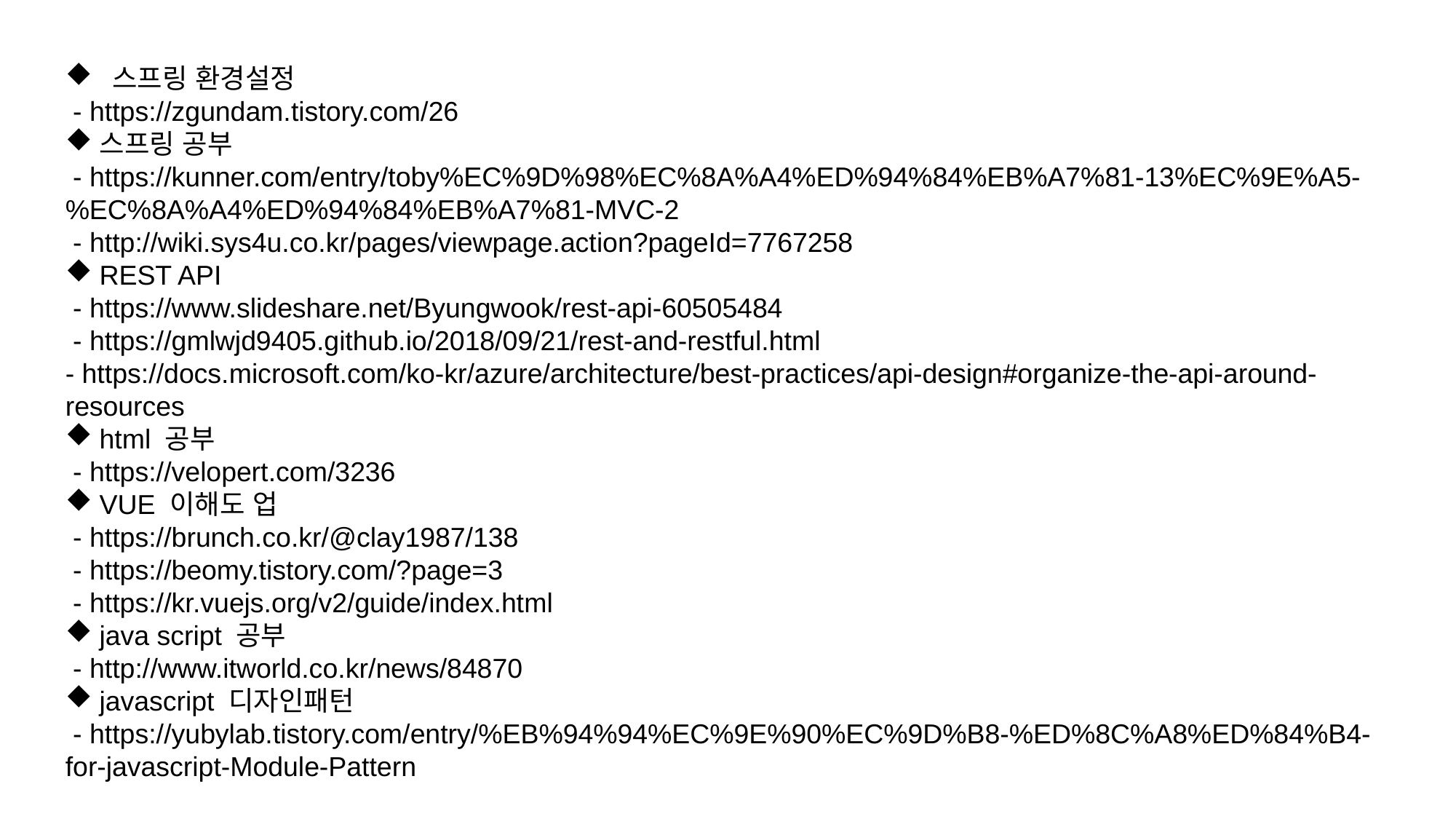

스프링 환경설정
 - https://zgundam.tistory.com/26
스프링 공부
 - https://kunner.com/entry/toby%EC%9D%98%EC%8A%A4%ED%94%84%EB%A7%81-13%EC%9E%A5-%EC%8A%A4%ED%94%84%EB%A7%81-MVC-2
 - http://wiki.sys4u.co.kr/pages/viewpage.action?pageId=7767258
REST API
 - https://www.slideshare.net/Byungwook/rest-api-60505484
 - https://gmlwjd9405.github.io/2018/09/21/rest-and-restful.html
- https://docs.microsoft.com/ko-kr/azure/architecture/best-practices/api-design#organize-the-api-around-resources
html 공부
 - https://velopert.com/3236
VUE 이해도 업
 - https://brunch.co.kr/@clay1987/138
 - https://beomy.tistory.com/?page=3
 - https://kr.vuejs.org/v2/guide/index.html
java script 공부
 - http://www.itworld.co.kr/news/84870
javascript 디자인패턴
 - https://yubylab.tistory.com/entry/%EB%94%94%EC%9E%90%EC%9D%B8-%ED%8C%A8%ED%84%B4-for-javascript-Module-Pattern